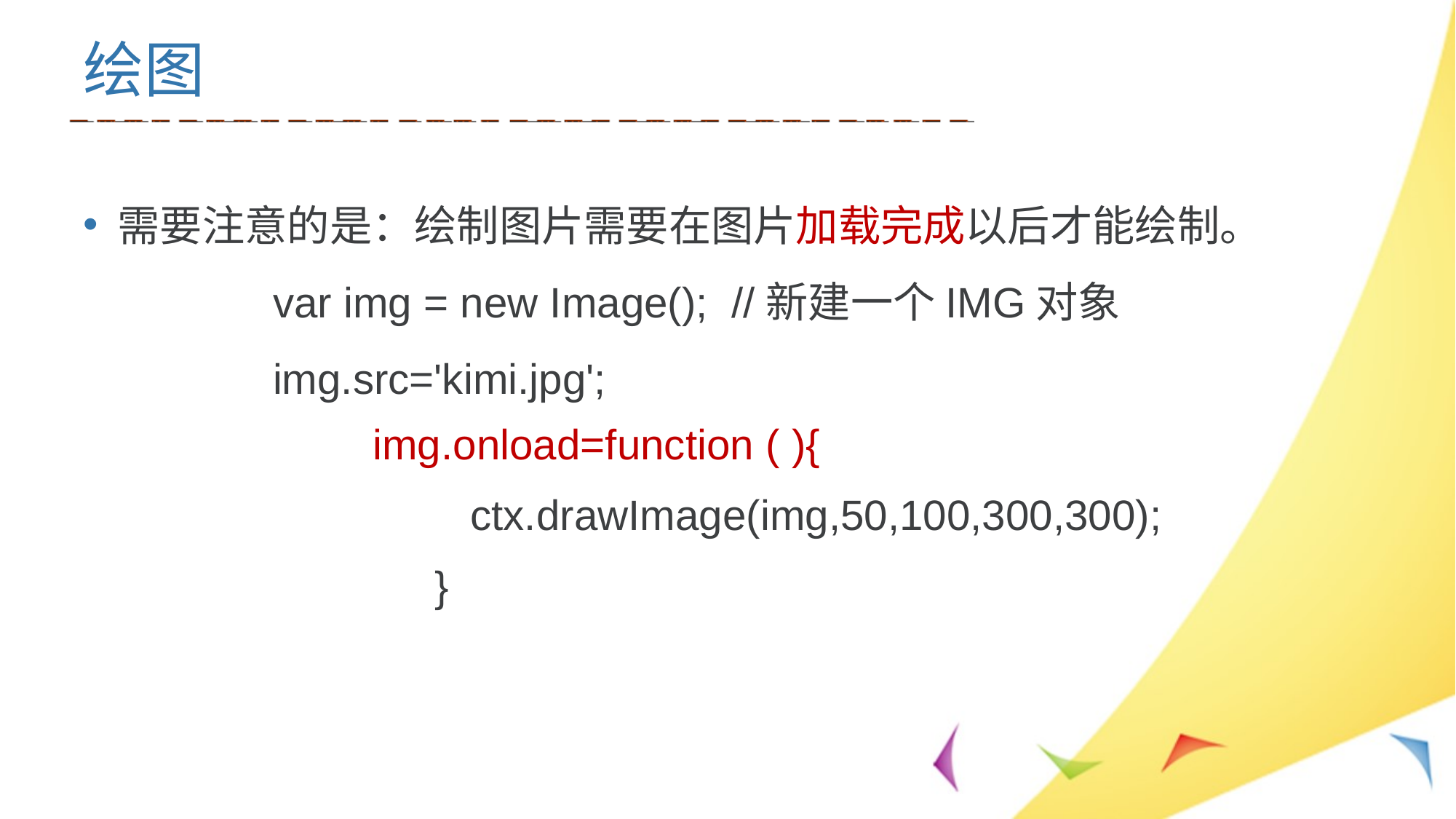

# 绘图
需要注意的是：绘制图片需要在图片加载完成以后才能绘制。
                var img = new Image();  //新建一个IMG对象
                img.src='kimi.jpg';
		      img.onload=function ( ){
   			     ctx.drawImage(img,50,100,300,300);
  			  }